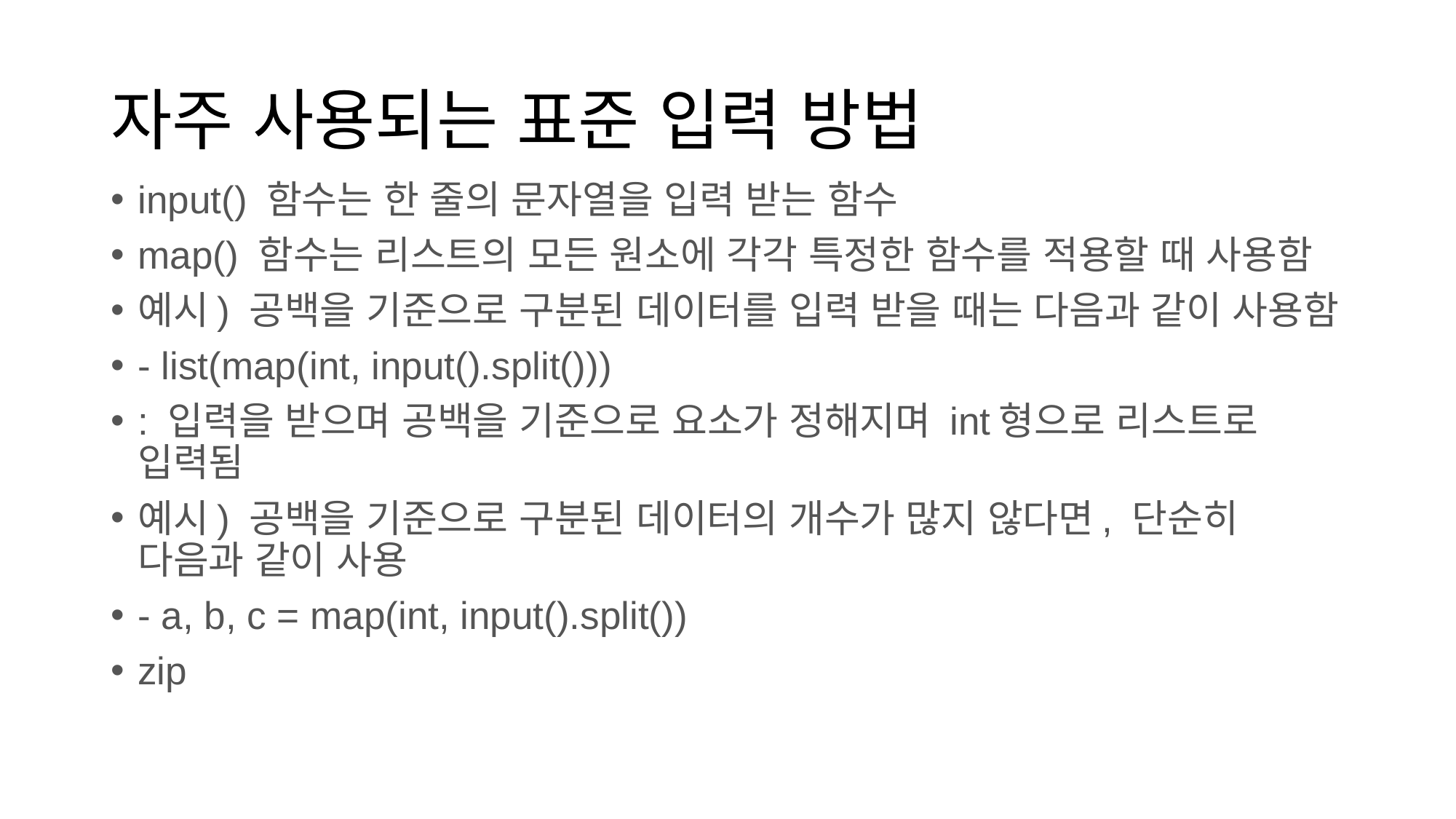

# 자주 사용되는 표준 입력 방법
input() 함수는 한 줄의 문자열을 입력 받는 함수
map() 함수는 리스트의 모든 원소에 각각 특정한 함수를 적용할 때 사용함
예시) 공백을 기준으로 구분된 데이터를 입력 받을 때는 다음과 같이 사용함
- list(map(int, input().split()))
: 입력을 받으며 공백을 기준으로 요소가 정해지며 int형으로 리스트로 입력됨
예시) 공백을 기준으로 구분된 데이터의 개수가 많지 않다면, 단순히 다음과 같이 사용
- a, b, c = map(int, input().split())
zip